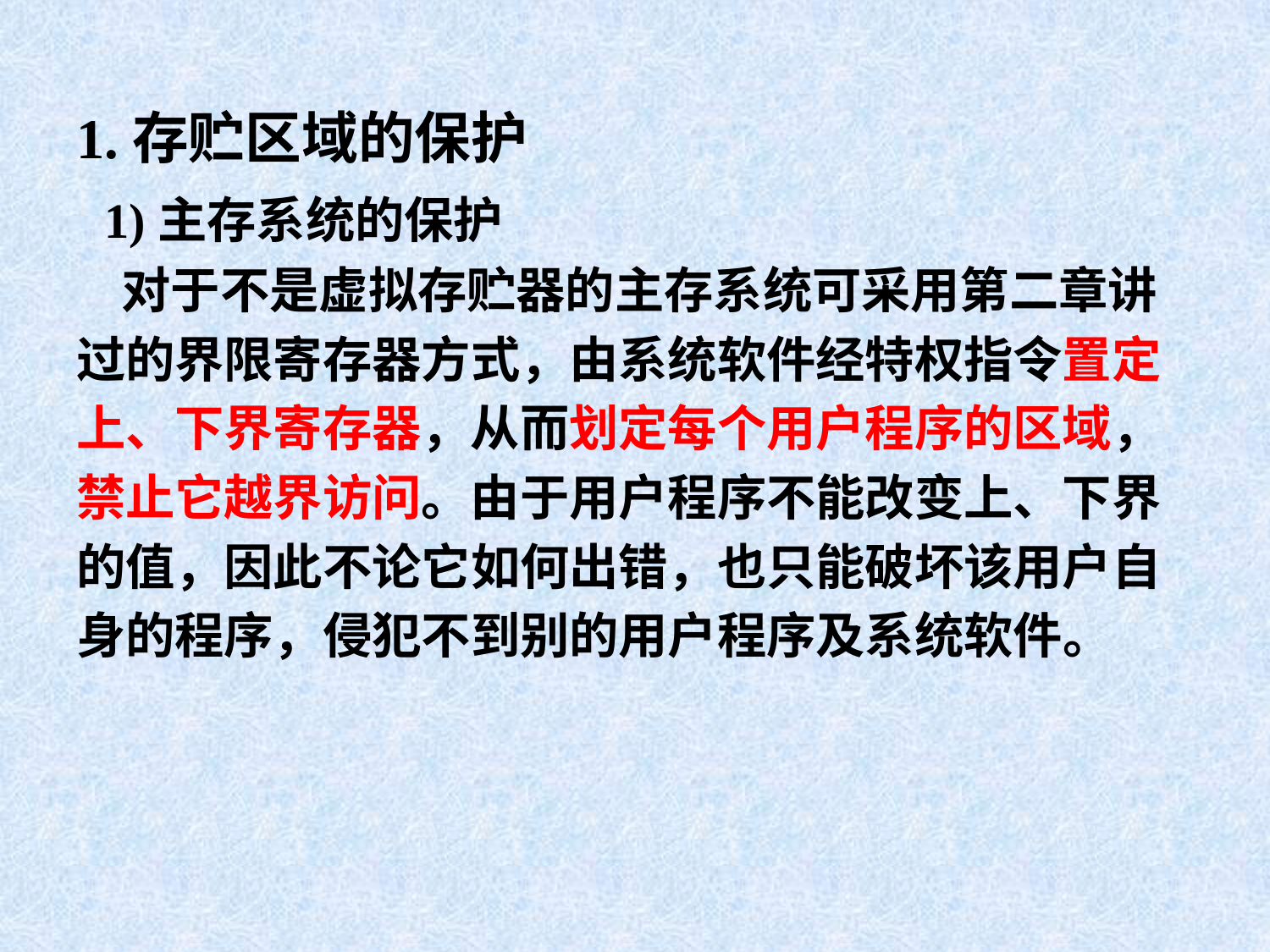

1.存贮区域的保护
  1)主存系统的保护
   对于不是虚拟存贮器的主存系统可采用第二章讲
过的界限寄存器方式，由系统软件经特权指令置定
上、下界寄存器，从而划定每个用户程序的区域，
禁止它越界访问。由于用户程序不能改变上、下界
的值，因此不论它如何出错，也只能破坏该用户自
身的程序，侵犯不到别的用户程序及系统软件。